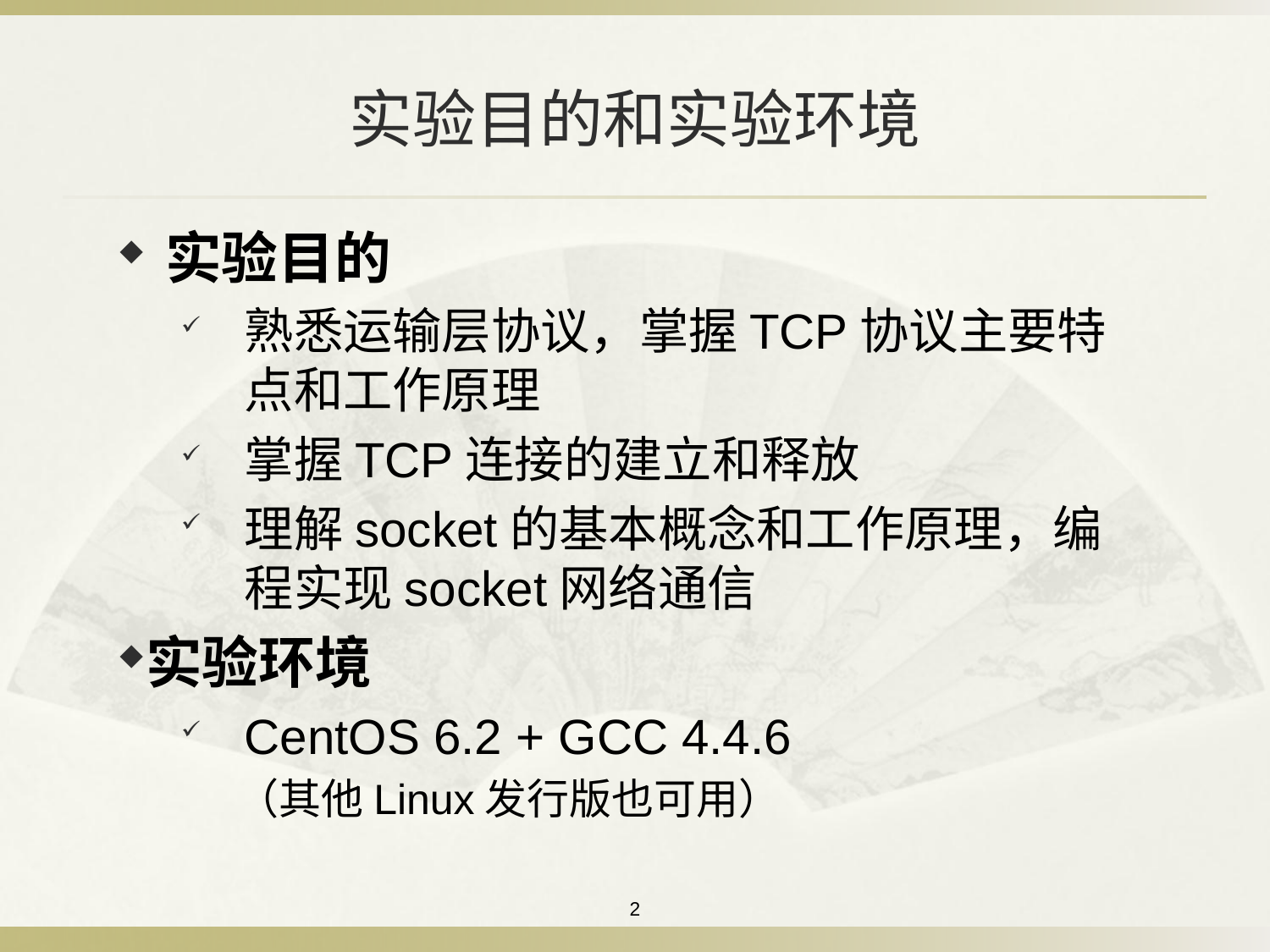

# 实验目的和实验环境
实验目的
熟悉运输层协议，掌握TCP协议主要特点和工作原理
掌握TCP连接的建立和释放
理解socket的基本概念和工作原理，编程实现socket网络通信
实验环境
CentOS 6.2 + GCC 4.4.6
（其他Linux发行版也可用）
2